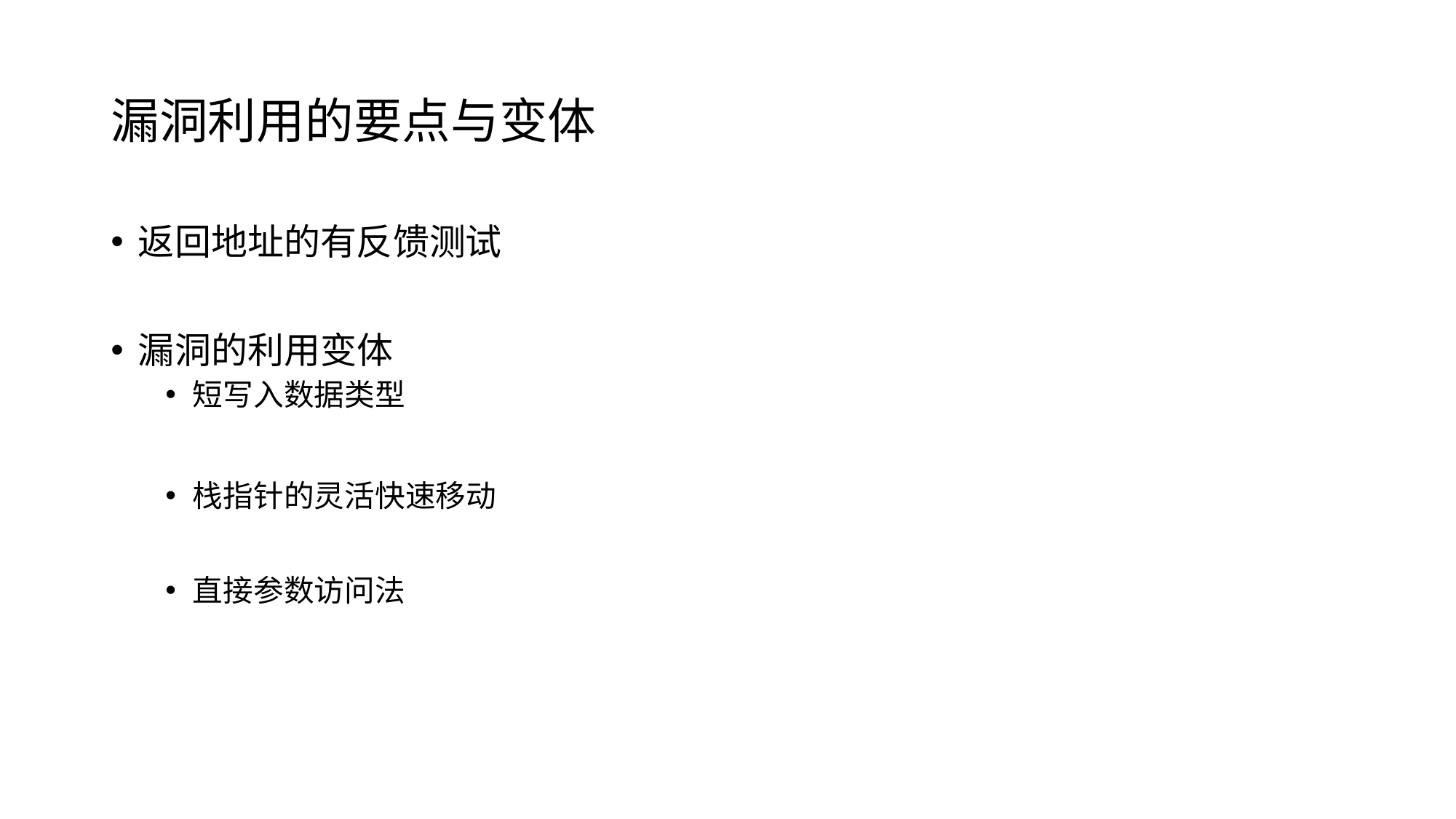

# 漏洞利用的要点与变体
返回地址的有反馈测试

漏洞的利用变体
短写入数据类型

栈指针的灵活快速移动

直接参数访问法